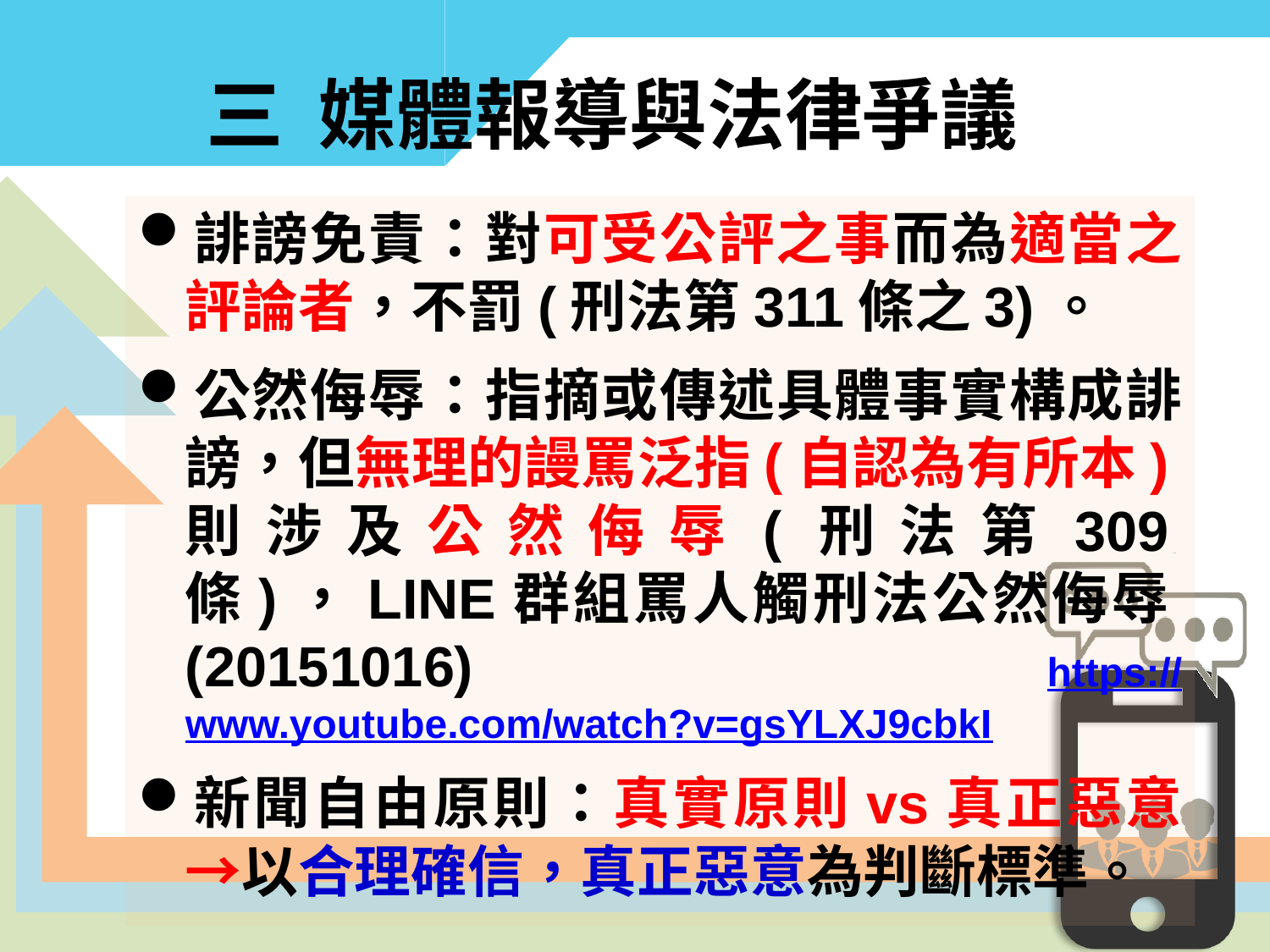

三  媒體報導與法律爭議
誹謗免責：對可受公評之事而為適當之評論者，不罰(刑法第311條之3)。
公然侮辱：指摘或傳述具體事實構成誹謗，但無理的謾罵泛指(自認為有所本)則涉及公然侮辱(刑法第309條)，LINE群組罵人觸刑法公然侮辱(20151016) https://www.youtube.com/watch?v=gsYLXJ9cbkI
新聞自由原則：真實原則vs真正惡意→以合理確信，真正惡意為判斷標準。